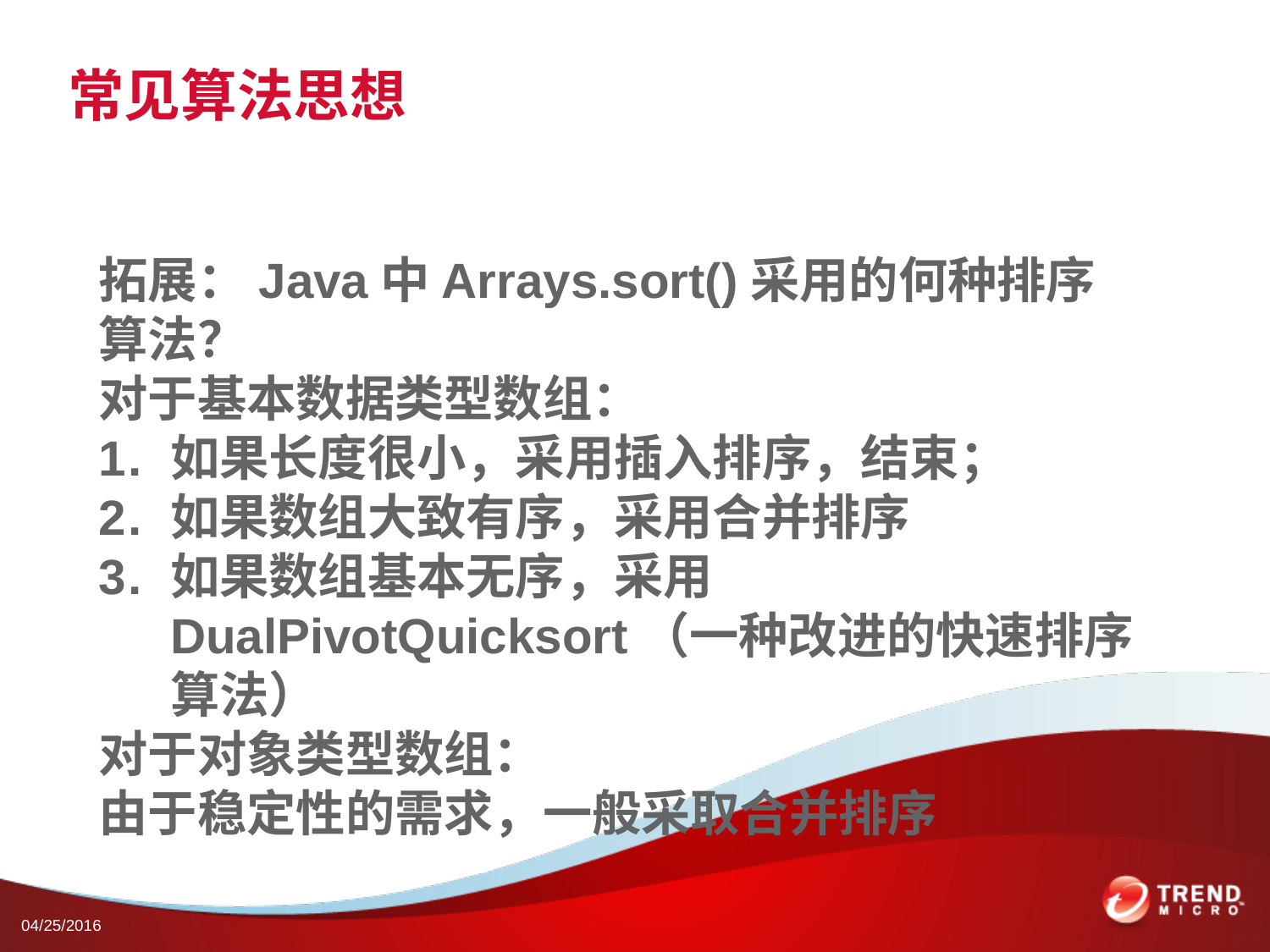

# 常见算法思想
拓展：Java中Arrays.sort()采用的何种排序算法？
对于基本数据类型数组：
如果长度很小，采用插入排序，结束；
如果数组大致有序，采用合并排序
如果数组基本无序，采用DualPivotQuicksort（一种改进的快速排序算法）
对于对象类型数组：
由于稳定性的需求，一般采取合并排序
04/25/2016